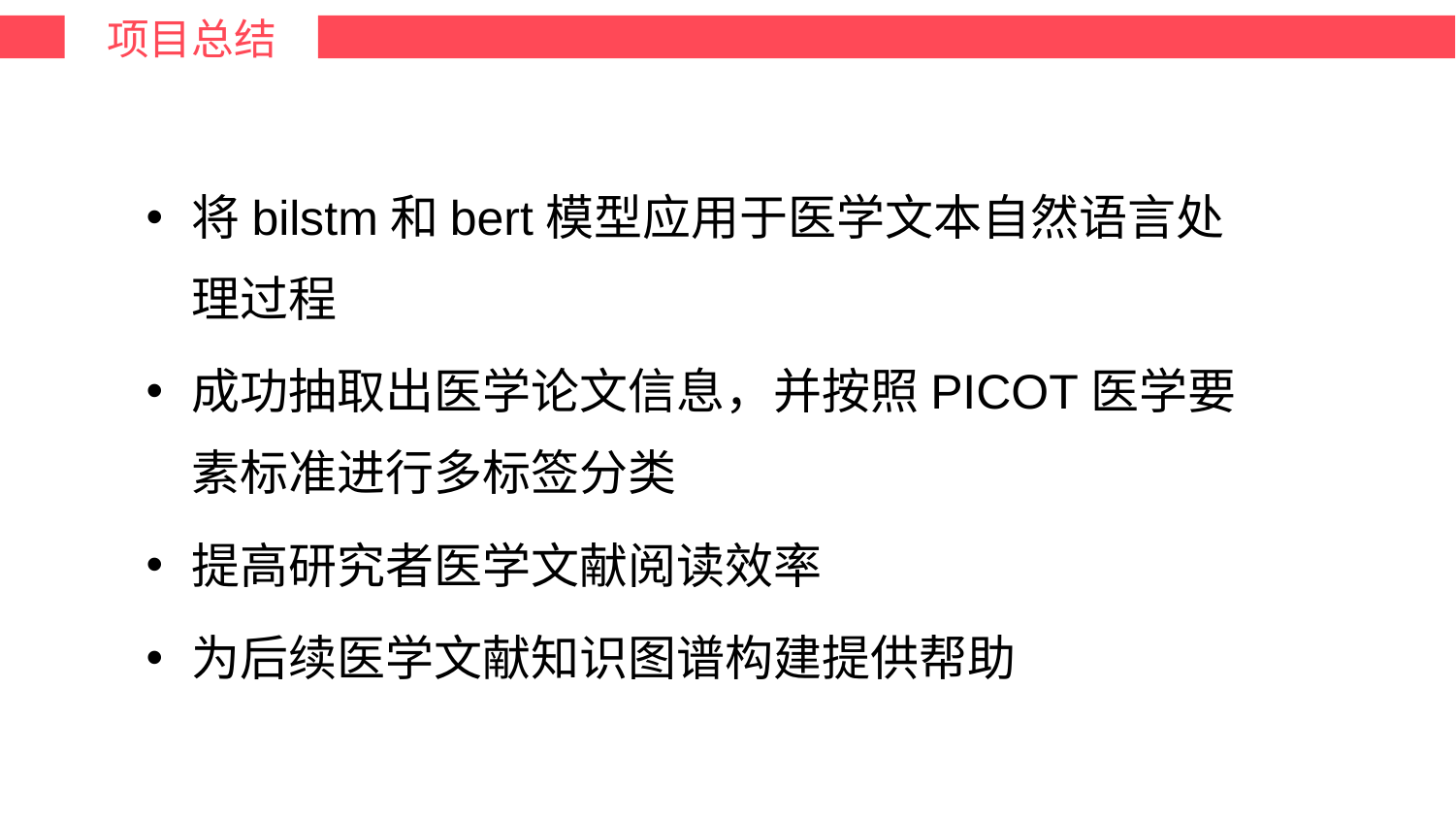

# 项目总结
将bilstm和bert模型应用于医学文本自然语言处理过程
成功抽取出医学论文信息，并按照PICOT医学要素标准进行多标签分类
提高研究者医学文献阅读效率
为后续医学文献知识图谱构建提供帮助